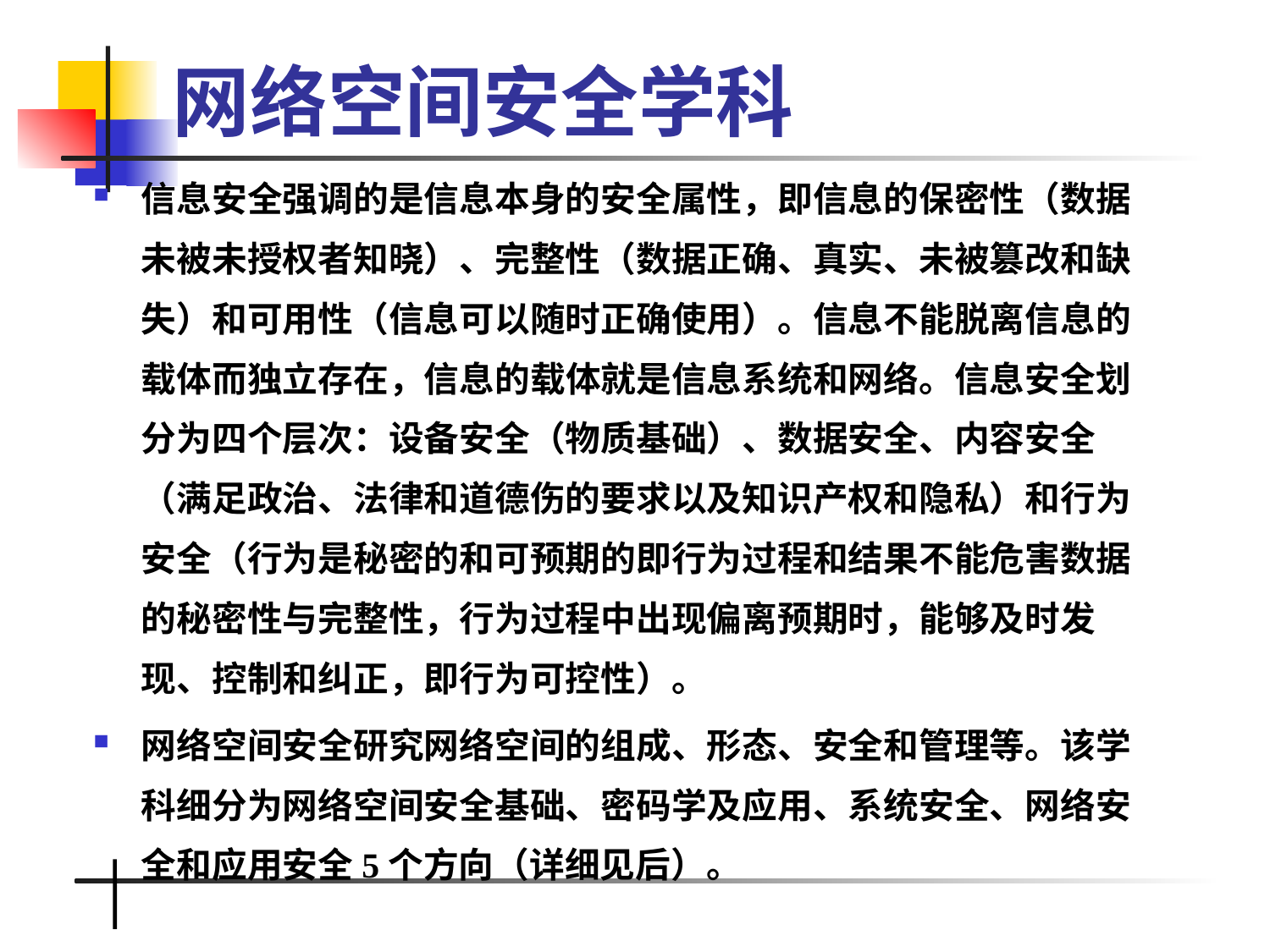

# 网络空间安全学科
信息安全强调的是信息本身的安全属性，即信息的保密性（数据未被未授权者知晓）、完整性（数据正确、真实、未被篡改和缺失）和可用性（信息可以随时正确使用）。信息不能脱离信息的载体而独立存在，信息的载体就是信息系统和网络。信息安全划分为四个层次：设备安全（物质基础）、数据安全、内容安全（满足政治、法律和道德伤的要求以及知识产权和隐私）和行为安全（行为是秘密的和可预期的即行为过程和结果不能危害数据的秘密性与完整性，行为过程中出现偏离预期时，能够及时发现、控制和纠正，即行为可控性）。
网络空间安全研究网络空间的组成、形态、安全和管理等。该学科细分为网络空间安全基础、密码学及应用、系统安全、网络安全和应用安全5个方向（详细见后）。